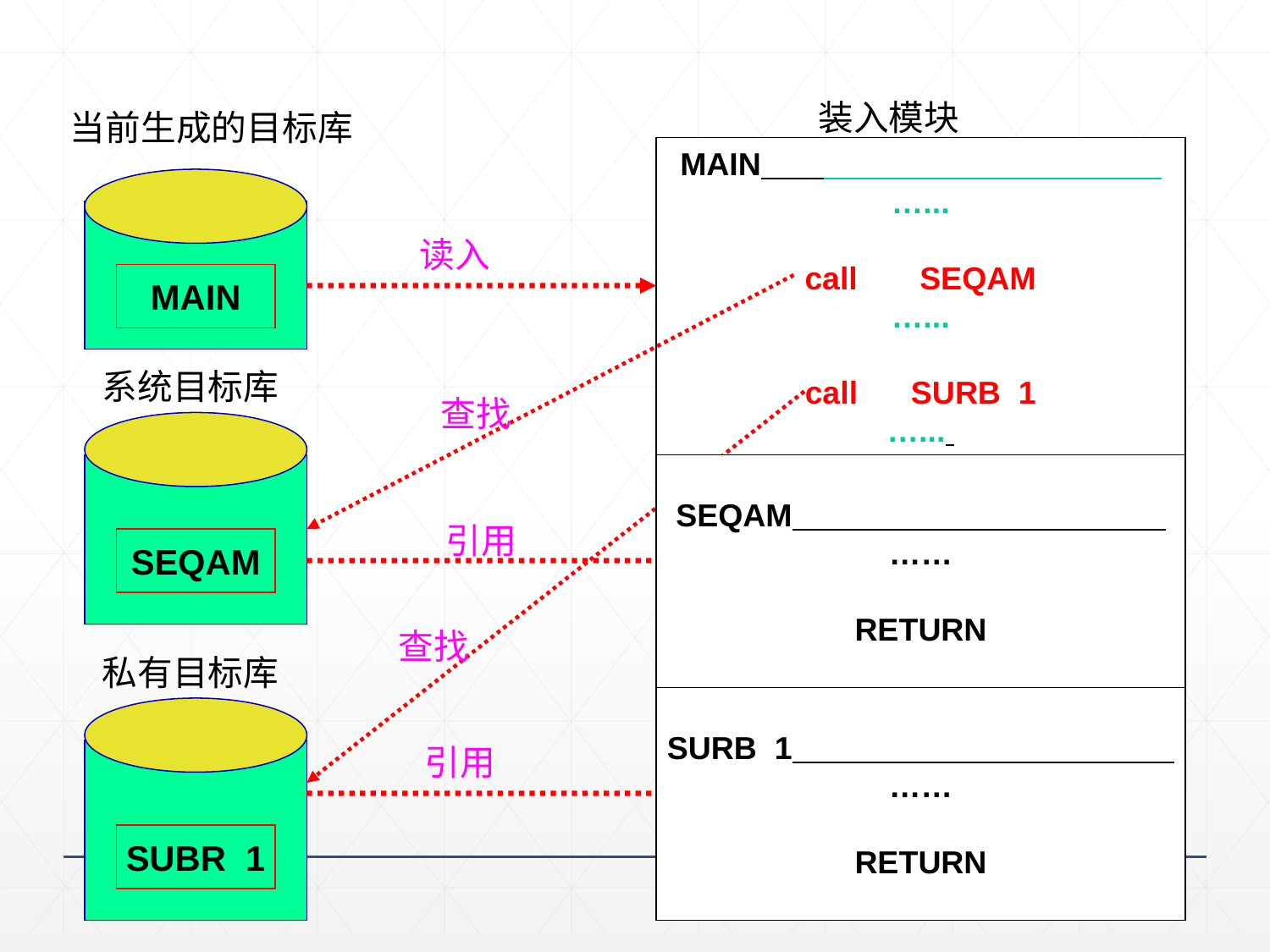

当前生成的目标库
装入模块
MAIN
…...

call       SEQAM
…...

call      SURB  1
…...

读入
MAIN

系统目标库
查找

SEQAM
……

RETURN
引用
SEQAM

查找
私有目标库
SURB  1
……

RETURN

引用

SUBR  1